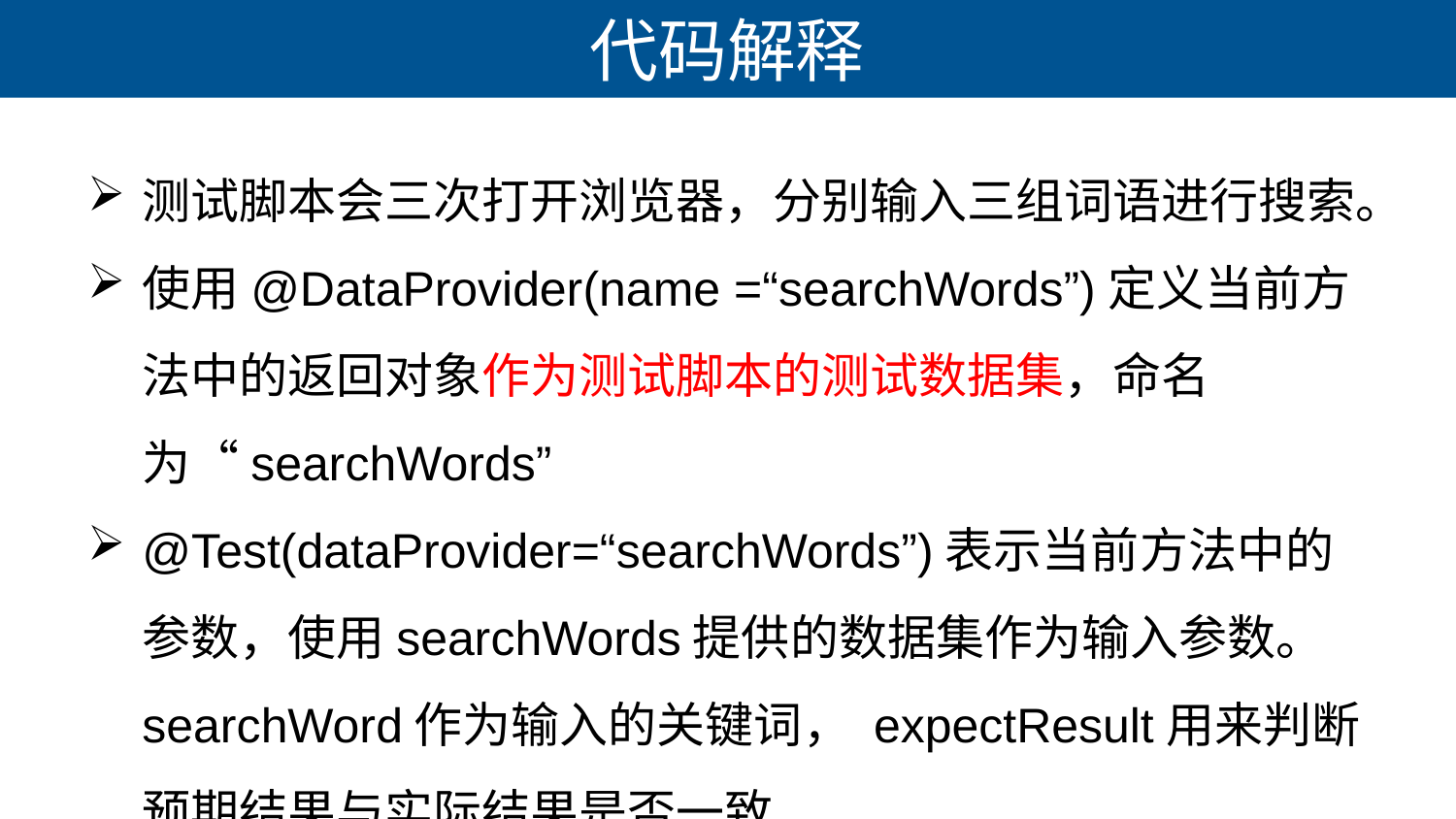

# 代码解释
测试脚本会三次打开浏览器，分别输入三组词语进行搜索。
使用@DataProvider(name =“searchWords”)定义当前方法中的返回对象作为测试脚本的测试数据集，命名为“searchWords”
@Test(dataProvider=“searchWords”)表示当前方法中的参数，使用searchWords提供的数据集作为输入参数。 searchWord作为输入的关键词， expectResult用来判断预期结果与实际结果是否一致